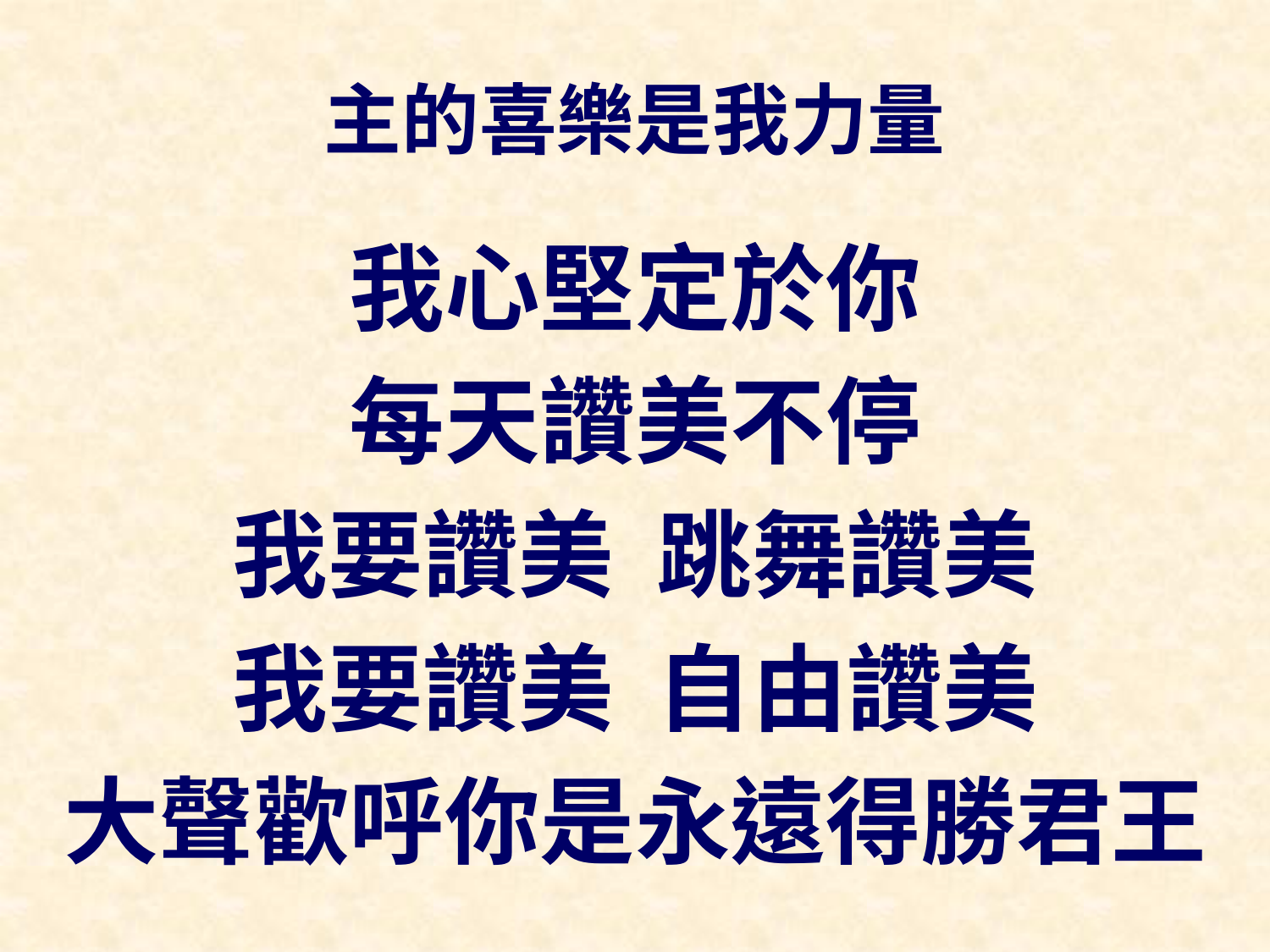

# 主的喜樂是我力量
我心堅定於你
每天讚美不停
我要讚美  跳舞讚美
我要讚美  自由讚美
大聲歡呼你是永遠得勝君王